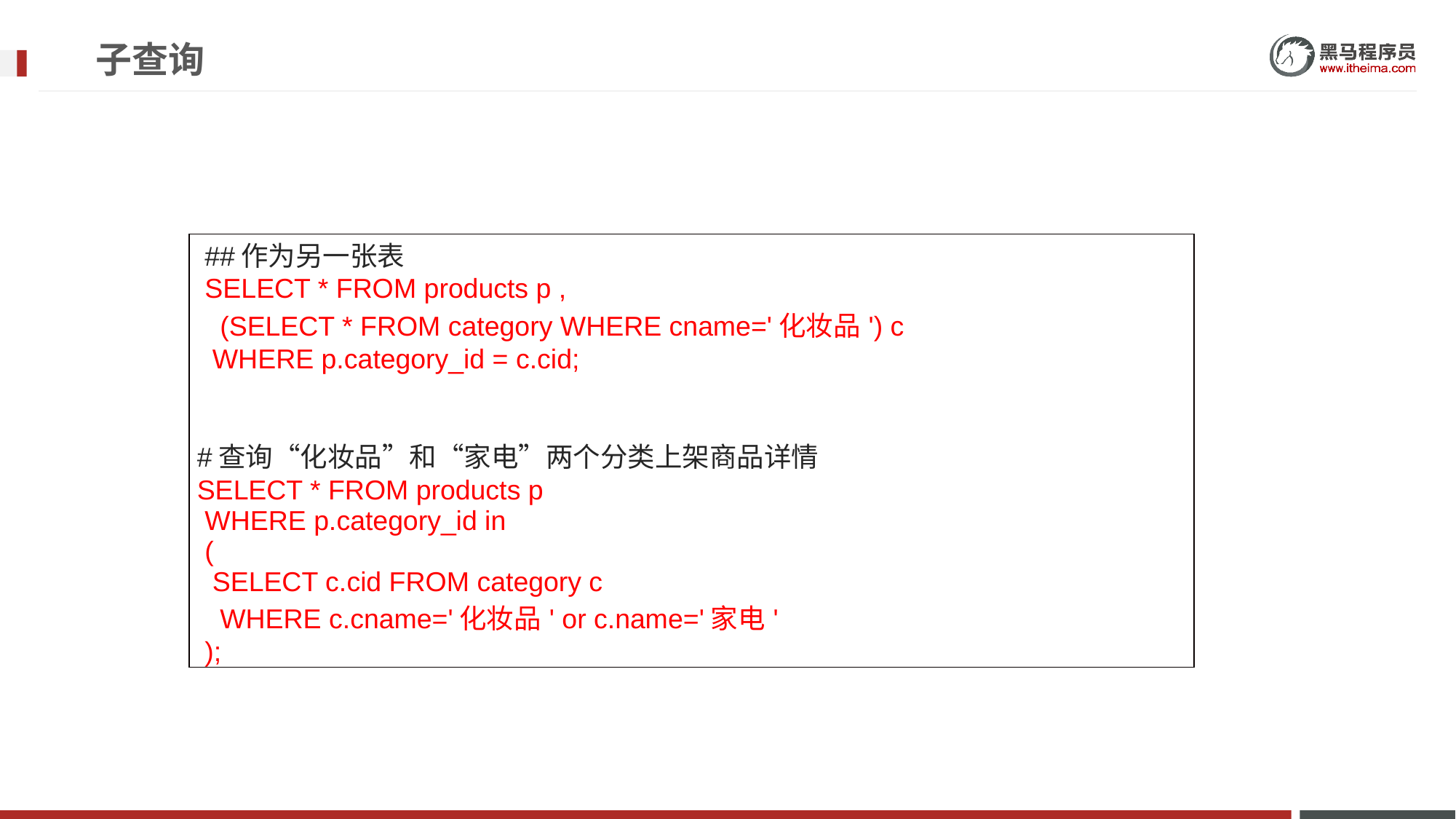

# 子查询
| ##作为另一张表 SELECT \* FROM products p , (SELECT \* FROM category WHERE cname='化妆品') c WHERE p.category\_id = c.cid; #查询“化妆品”和“家电”两个分类上架商品详情 SELECT \* FROM products p WHERE p.category\_id in ( SELECT c.cid FROM category c WHERE c.cname='化妆品' or c.name='家电' ); |
| --- |